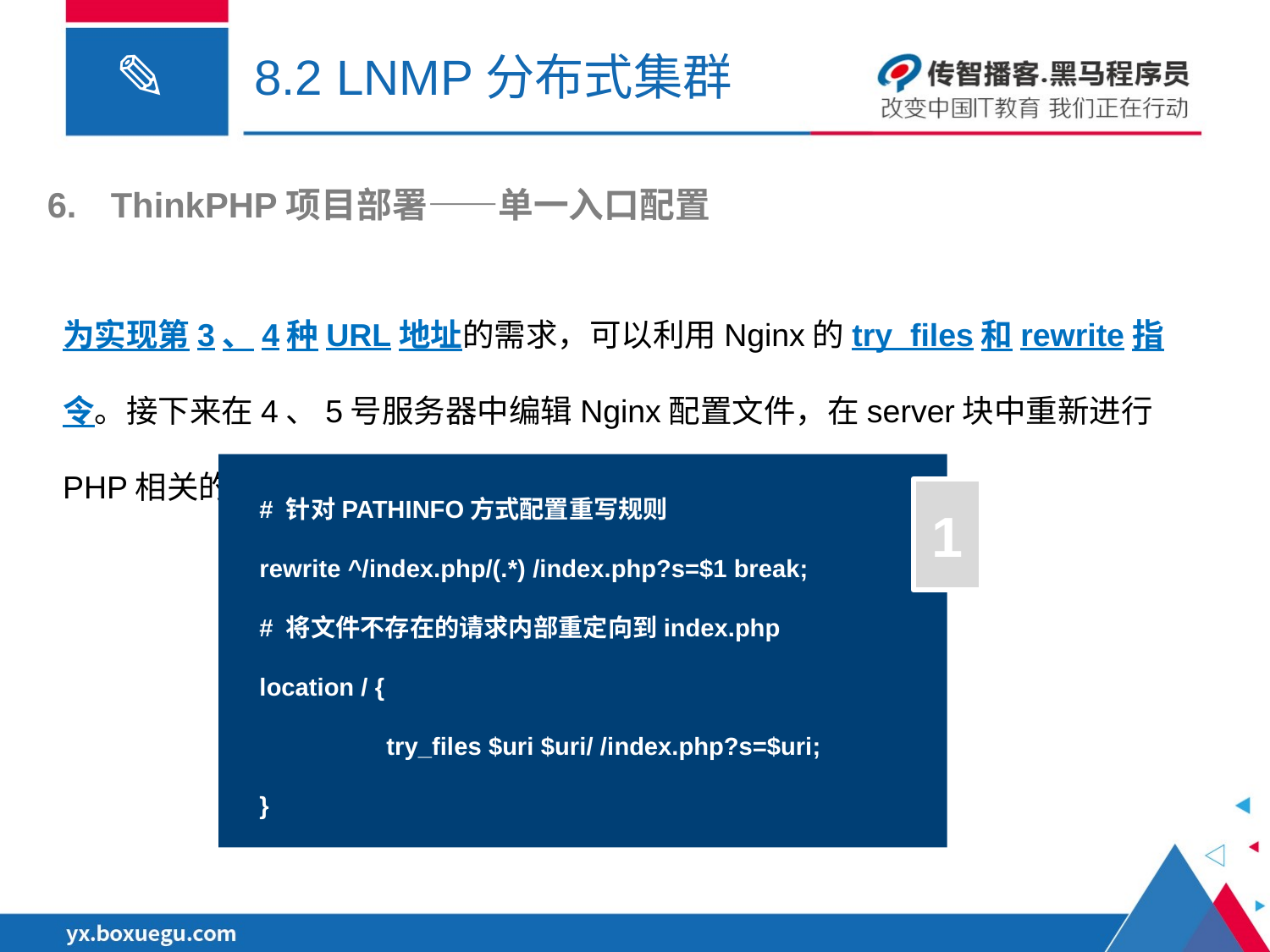

# 8.2 LNMP分布式集群
ThinkPHP项目部署——单一入口配置
为实现第3、4种URL地址的需求，可以利用Nginx的try_files和rewrite指令。接下来在4、5号服务器中编辑Nginx配置文件，在server块中重新进行PHP相关的配置。

# 针对PATHINFO方式配置重写规则
rewrite ^/index.php/(.*) /index.php?s=$1 break;
# 将文件不存在的请求内部重定向到index.php
location / {
	try_files $uri $uri/ /index.php?s=$uri;
}
1